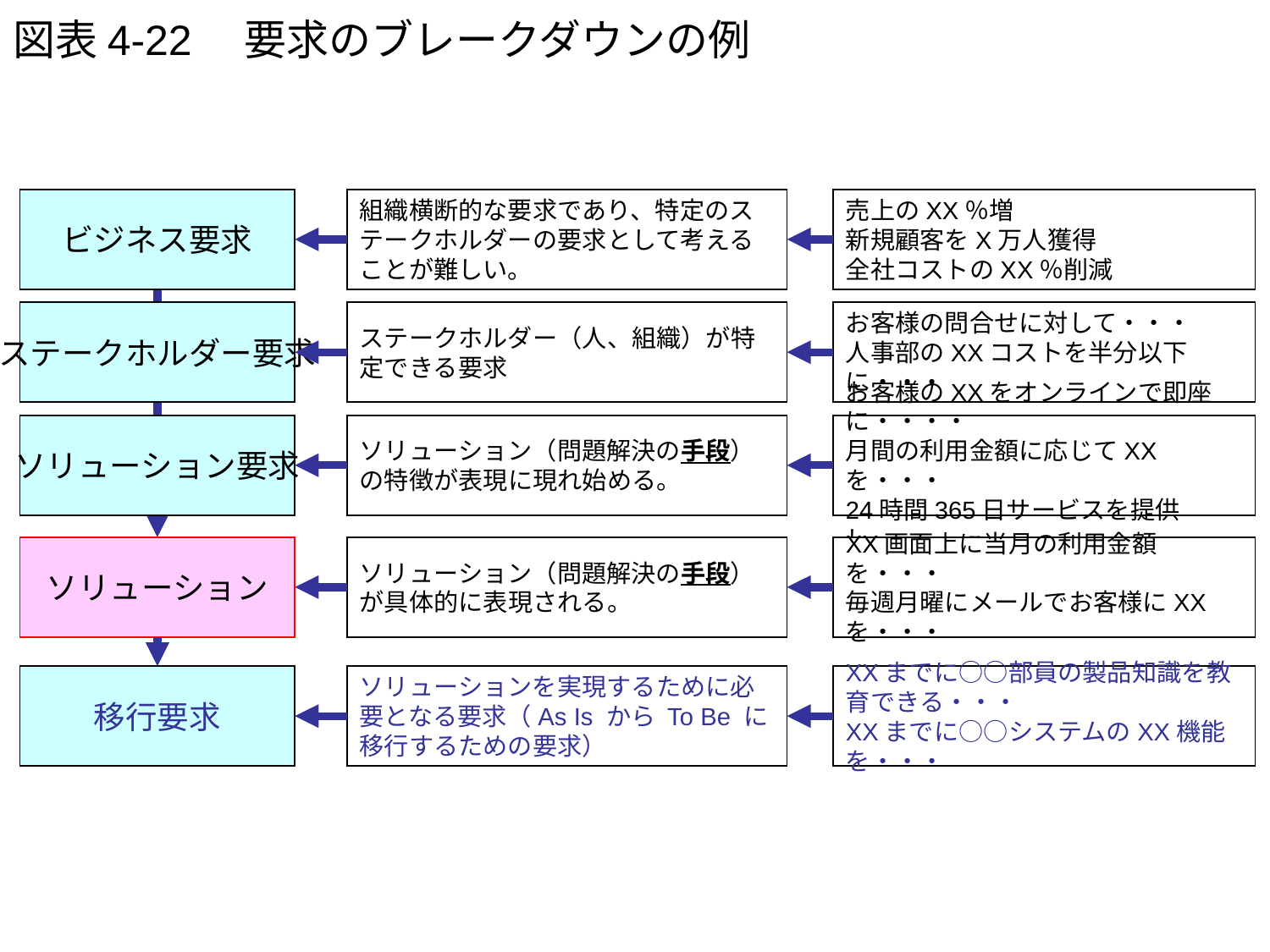

# 図表4-22　要求のブレークダウンの例
ビジネス要求
組織横断的な要求であり、特定のステークホルダーの要求として考えることが難しい。
売上のXX％増
新規顧客をX万人獲得
全社コストのXX％削減
ステークホルダー要求
ステークホルダー（人、組織）が特定できる要求
お客様の問合せに対して・・・
人事部のXXコストを半分以下に・・・
ソリューション要求
ソリューション（問題解決の手段）の特徴が表現に現れ始める。
お客様のXXをオンラインで即座に・・・・
月間の利用金額に応じてXXを・・・
24時間365日サービスを提供し・・・
ソリューション
ソリューション（問題解決の手段）が具体的に表現される。
XX画面上に当月の利用金額を・・・
毎週月曜にメールでお客様にXXを・・・
移行要求
ソリューションを実現するために必要となる要求（As Is から To Be に移行するための要求）
XXまでに○○部員の製品知識を教育できる・・・
XXまでに○○システムのXX機能を・・・